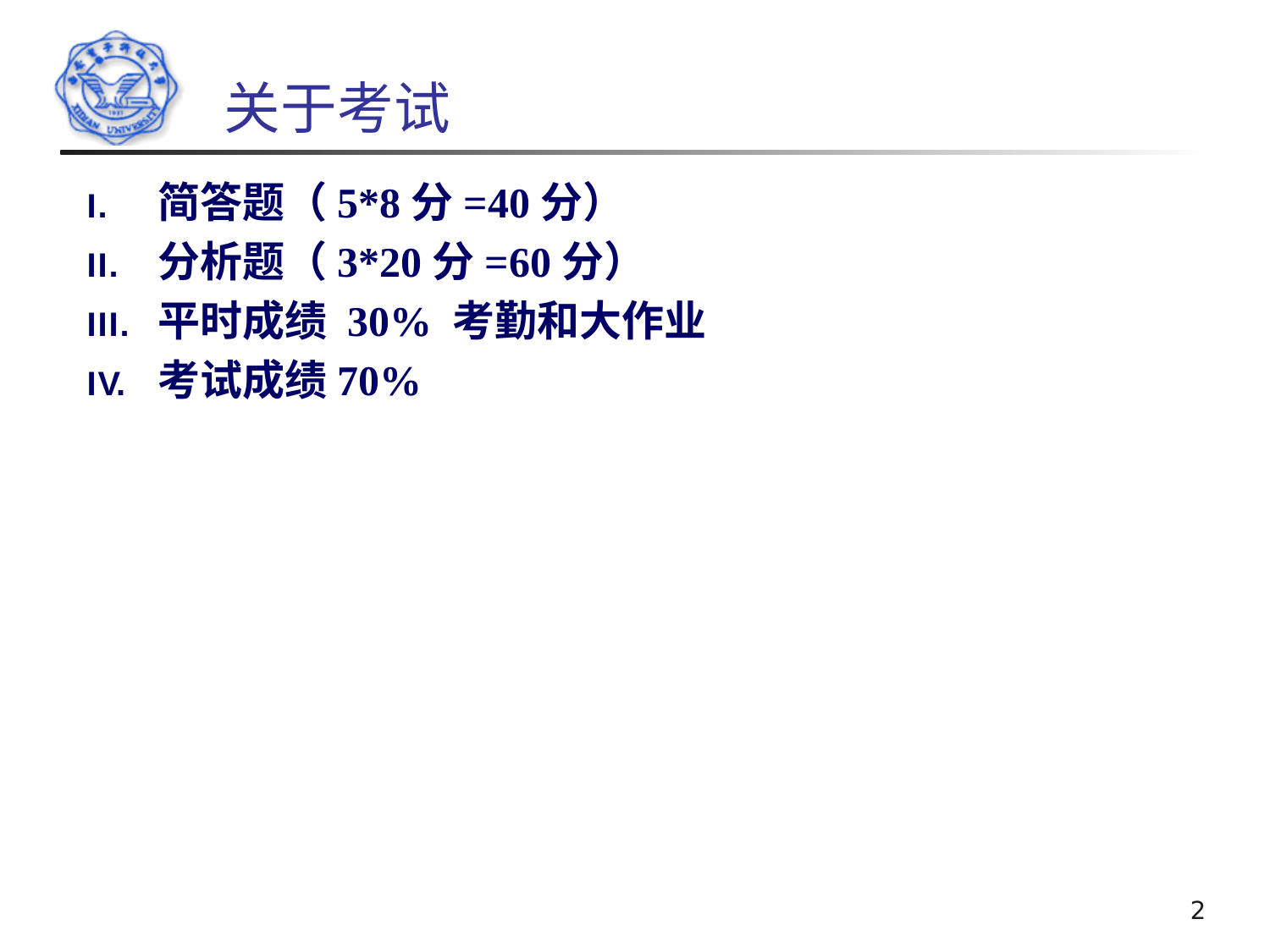

# 关于考试
简答题（5*8分=40分）
分析题（3*20分=60分）
平时成绩 30% 考勤和大作业
考试成绩70%

2